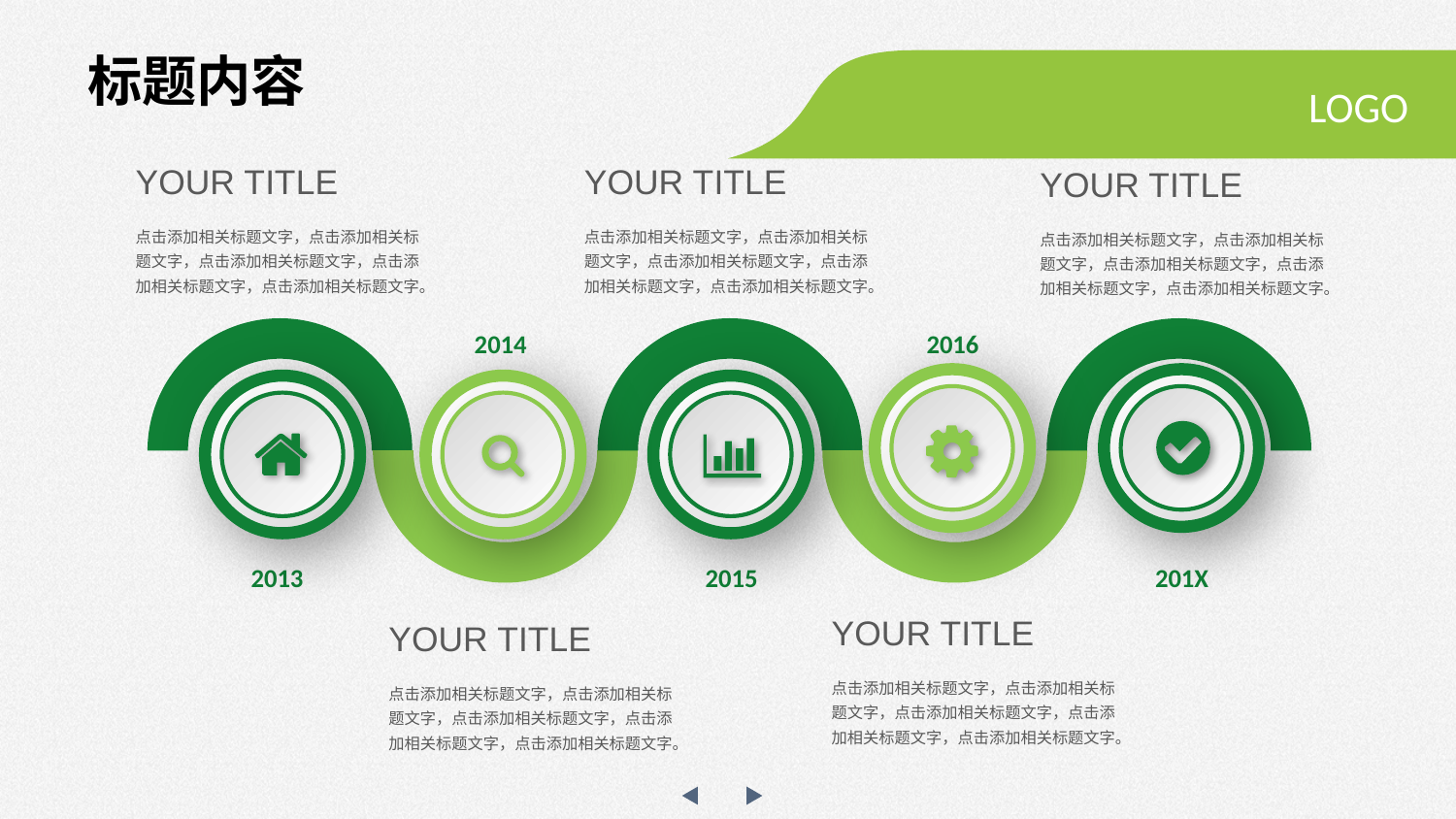

标题内容

LOGO
YOUR TITLE
YOUR TITLE
YOUR TITLE
点击添加相关标题文字，点击添加相关标题文字，点击添加相关标题文字，点击添加相关标题文字，点击添加相关标题文字。
点击添加相关标题文字，点击添加相关标题文字，点击添加相关标题文字，点击添加相关标题文字，点击添加相关标题文字。
点击添加相关标题文字，点击添加相关标题文字，点击添加相关标题文字，点击添加相关标题文字，点击添加相关标题文字。

2014
2016
2015
201X
2013

YOUR TITLE
YOUR TITLE
点击添加相关标题文字，点击添加相关标题文字，点击添加相关标题文字，点击添加相关标题文字，点击添加相关标题文字。
点击添加相关标题文字，点击添加相关标题文字，点击添加相关标题文字，点击添加相关标题文字，点击添加相关标题文字。